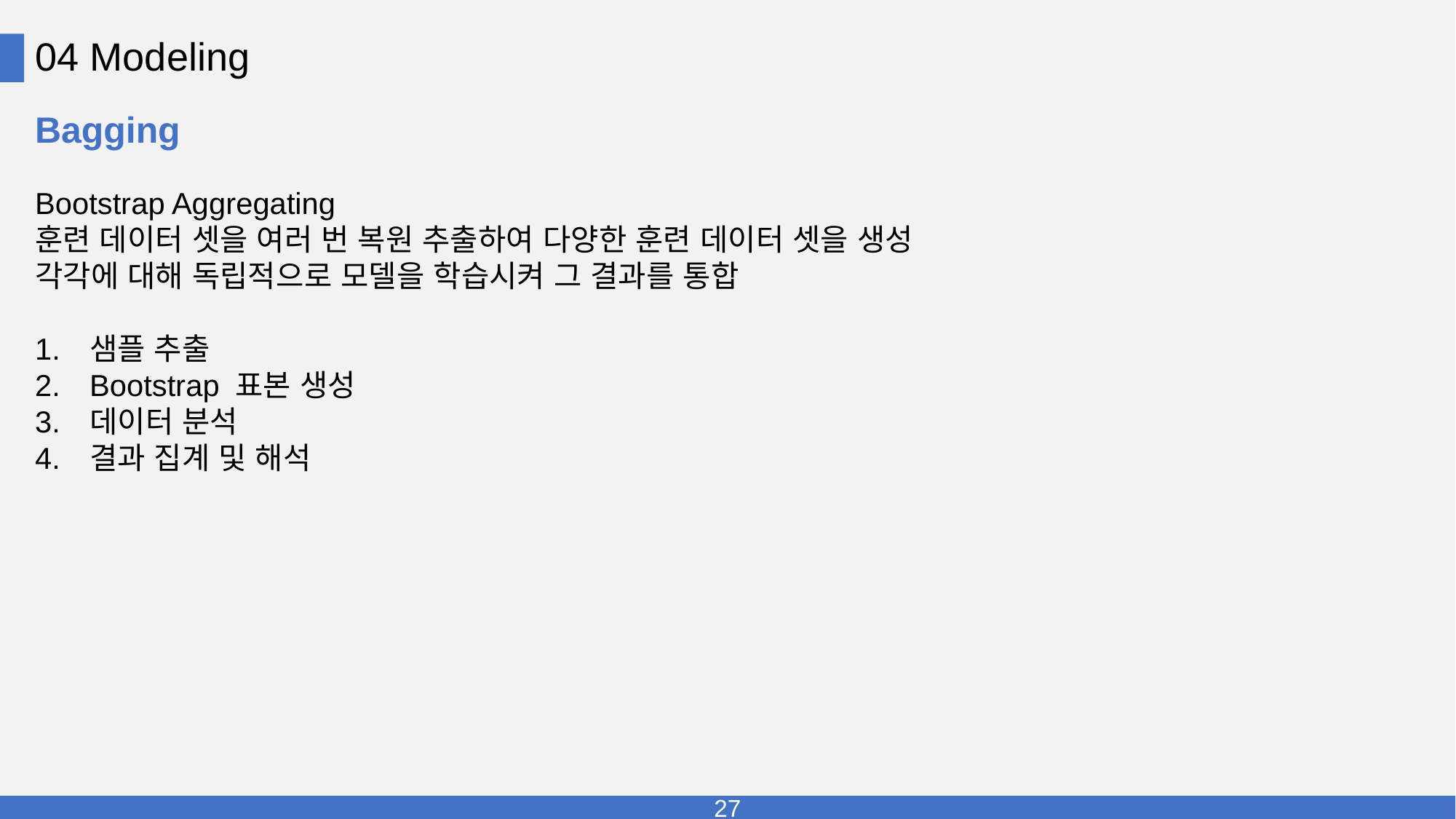

# 04 Modeling
Bagging
Bootstrap Aggregating
훈련 데이터 셋을 여러 번 복원 추출하여 다양한 훈련 데이터 셋을 생성
각각에 대해 독립적으로 모델을 학습시켜 그 결과를 통합

샘플 추출
Bootstrap 표본 생성
데이터 분석
결과 집계 및 해석